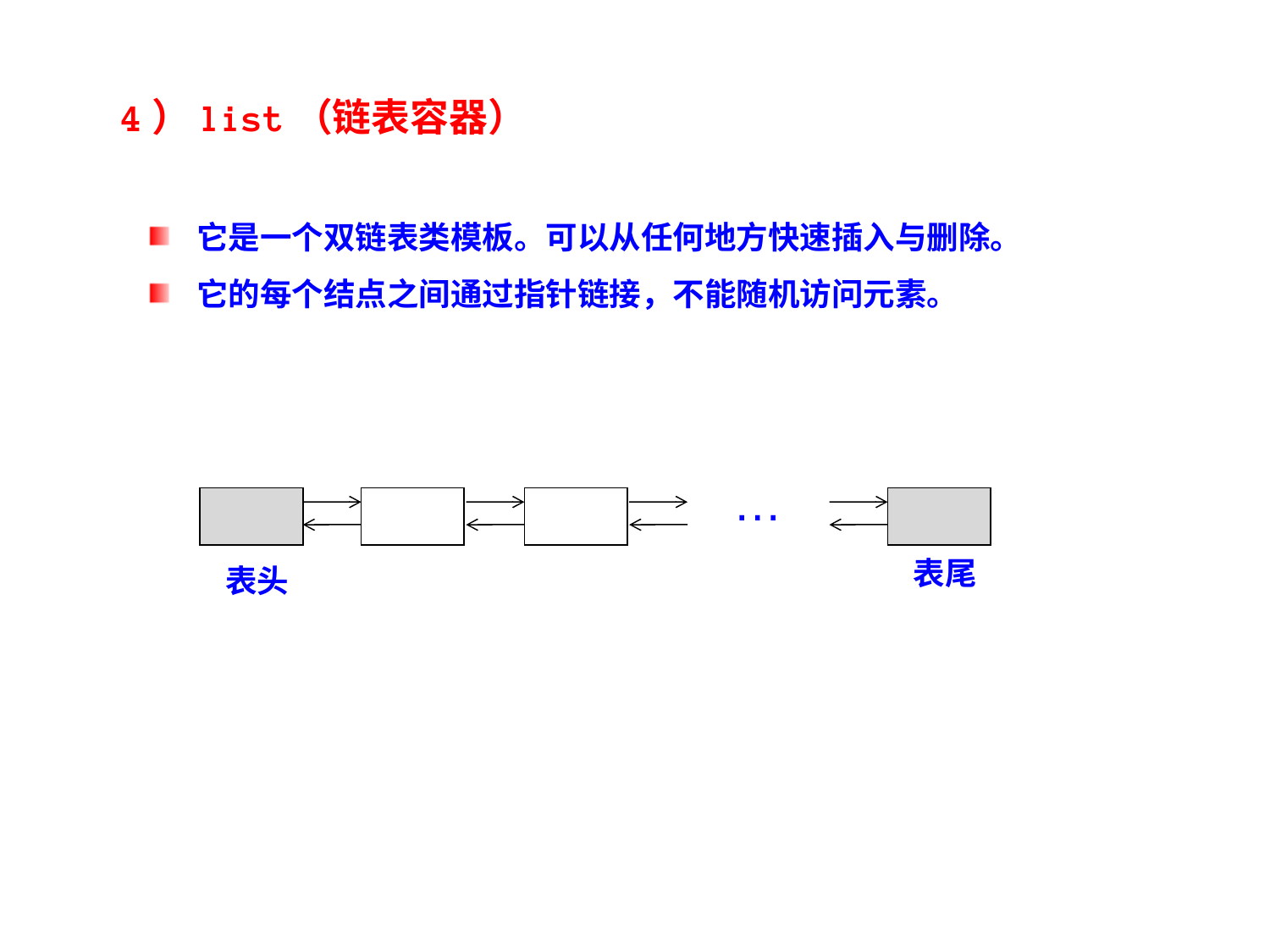

4）list（链表容器）
它是一个双链表类模板。可以从任何地方快速插入与删除。
它的每个结点之间通过指针链接，不能随机访问元素。
…

表尾
表头